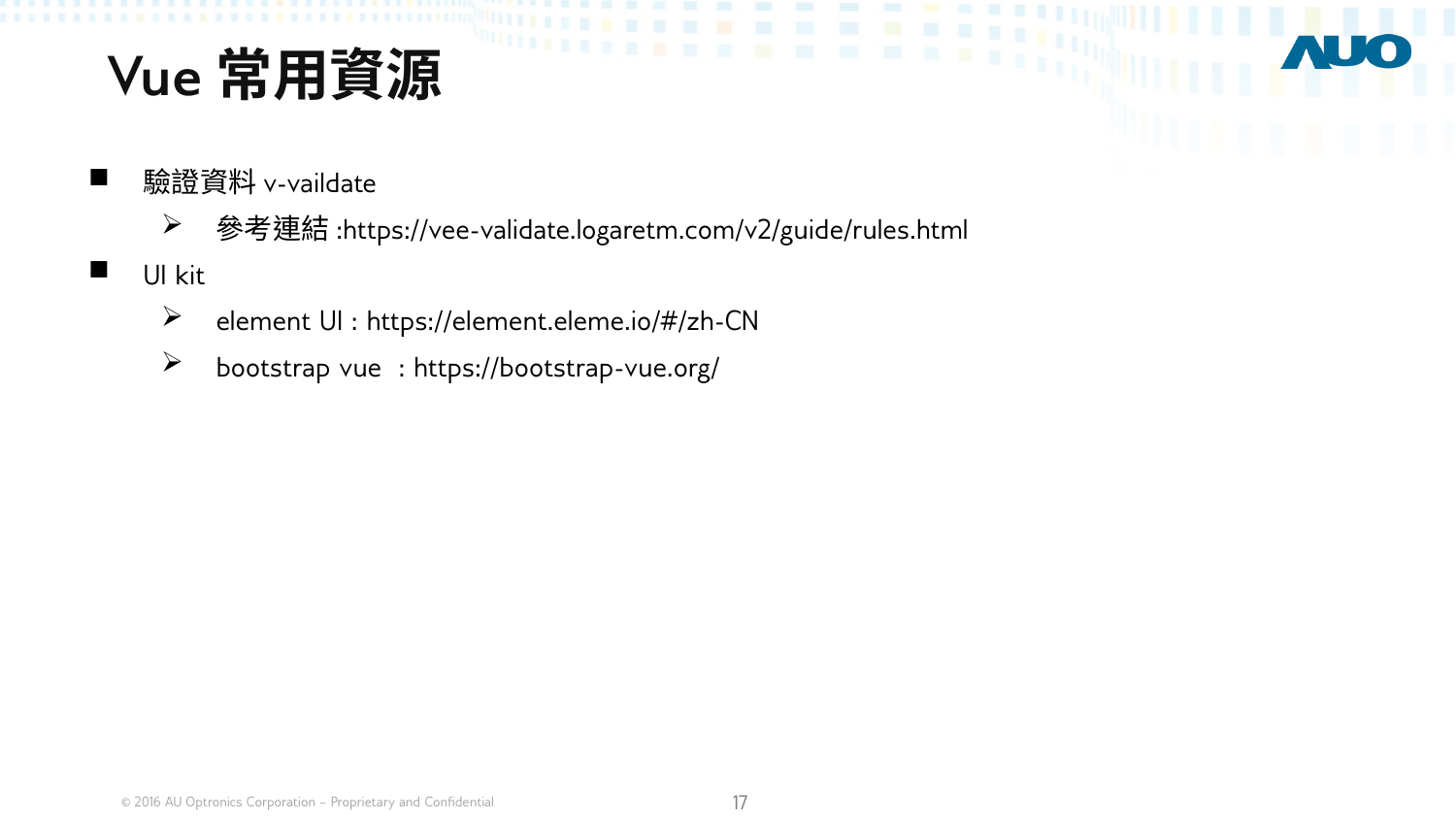

# Vue常用資源
驗證資料v-vaildate
參考連結:https://vee-validate.logaretm.com/v2/guide/rules.html
UI kit
element UI : https://element.eleme.io/#/zh-CN
bootstrap vue  : https://bootstrap-vue.org/